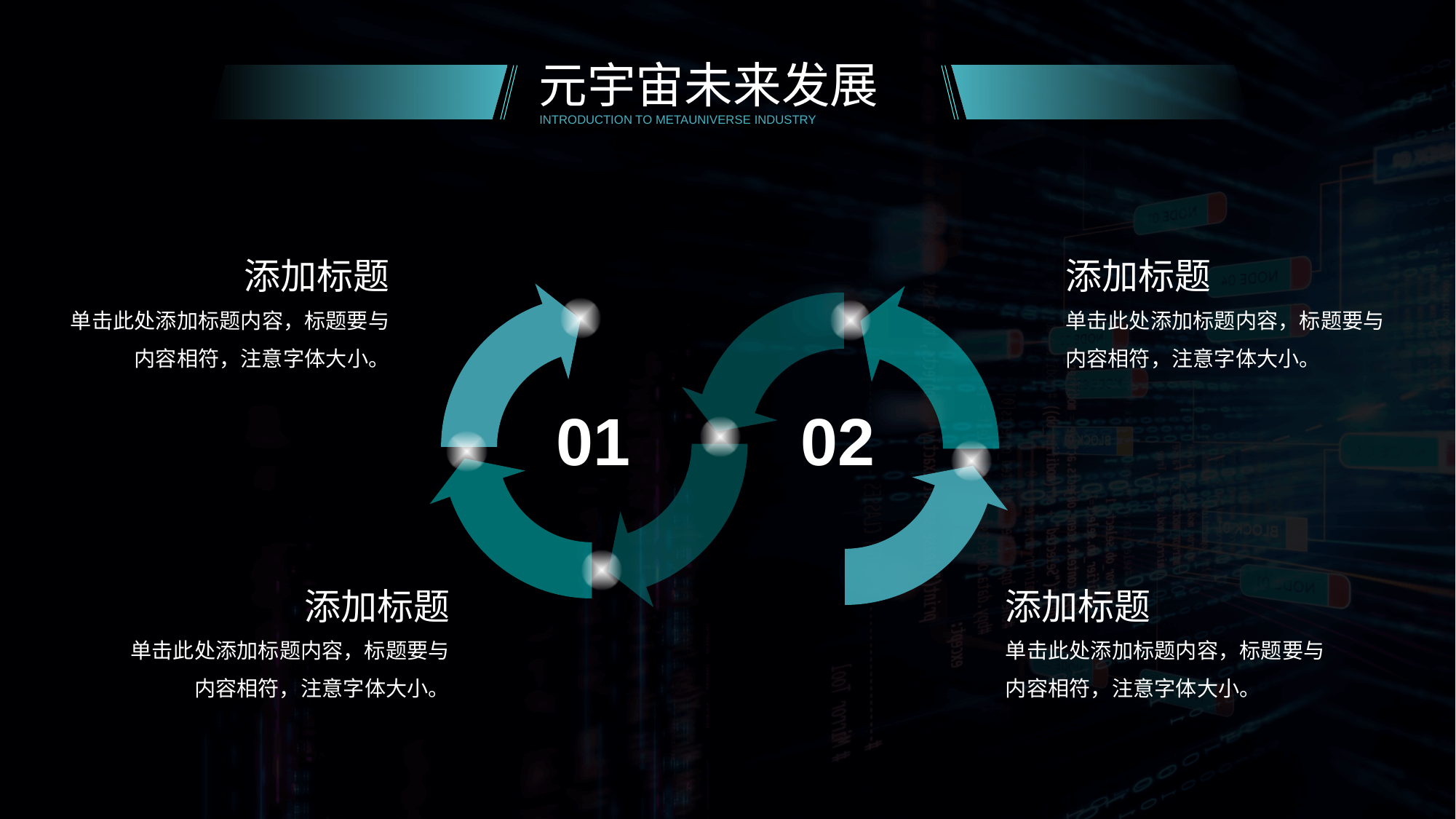

元宇宙未来发展
INTRODUCTION TO METAUNIVERSE INDUSTRY

添加标题
单击此处添加标题内容，标题要与内容相符，注意字体大小。
添加标题
单击此处添加标题内容，标题要与内容相符，注意字体大小。

01
02

添加标题
单击此处添加标题内容，标题要与内容相符，注意字体大小。
添加标题
单击此处添加标题内容，标题要与内容相符，注意字体大小。